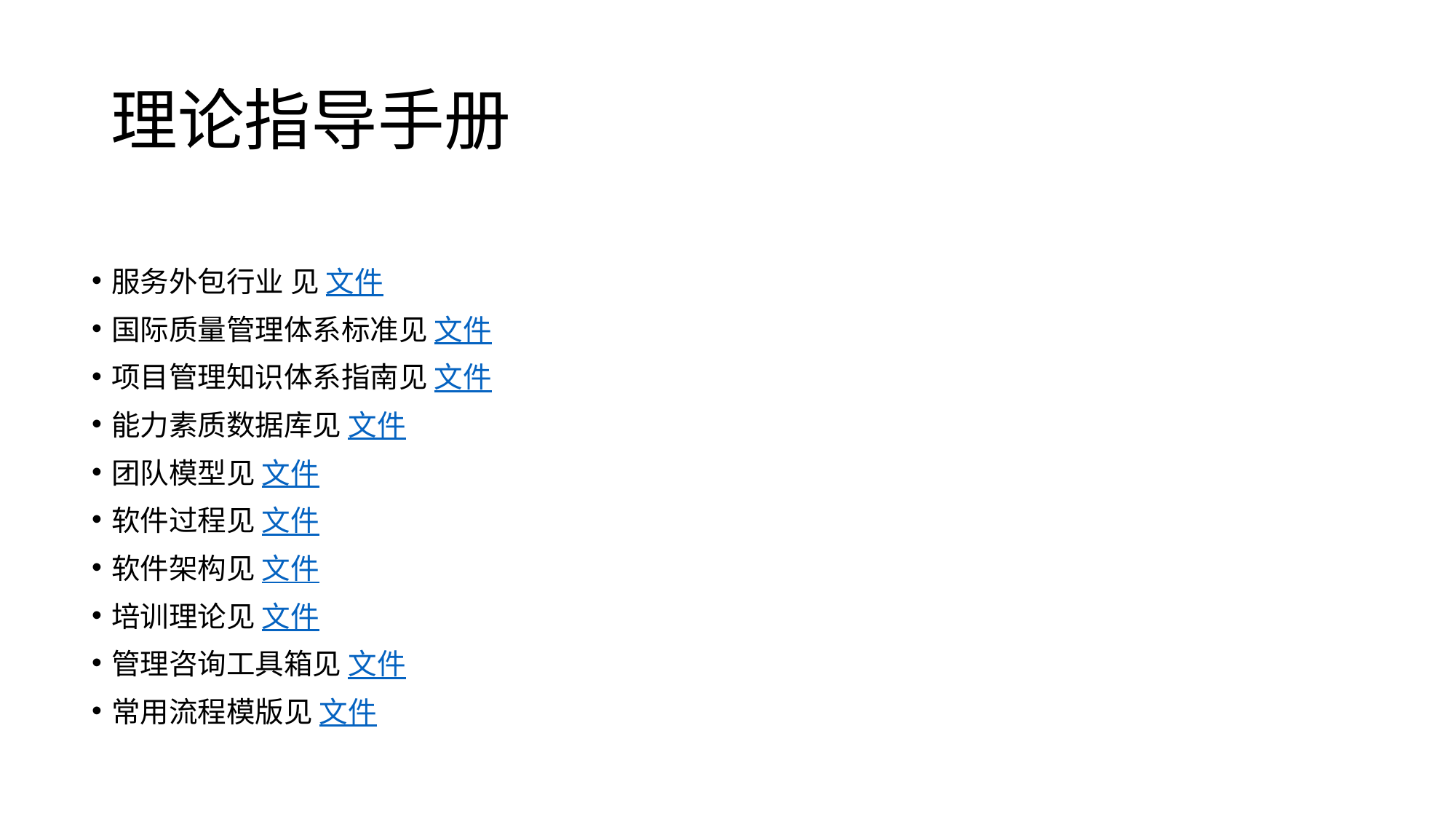

# 理论指导手册
服务外包行业 见 文件
国际质量管理体系标准见 文件
项目管理知识体系指南见 文件
能力素质数据库见 文件
团队模型见 文件
软件过程见 文件
软件架构见 文件
培训理论见 文件
管理咨询工具箱见 文件
常用流程模版见 文件